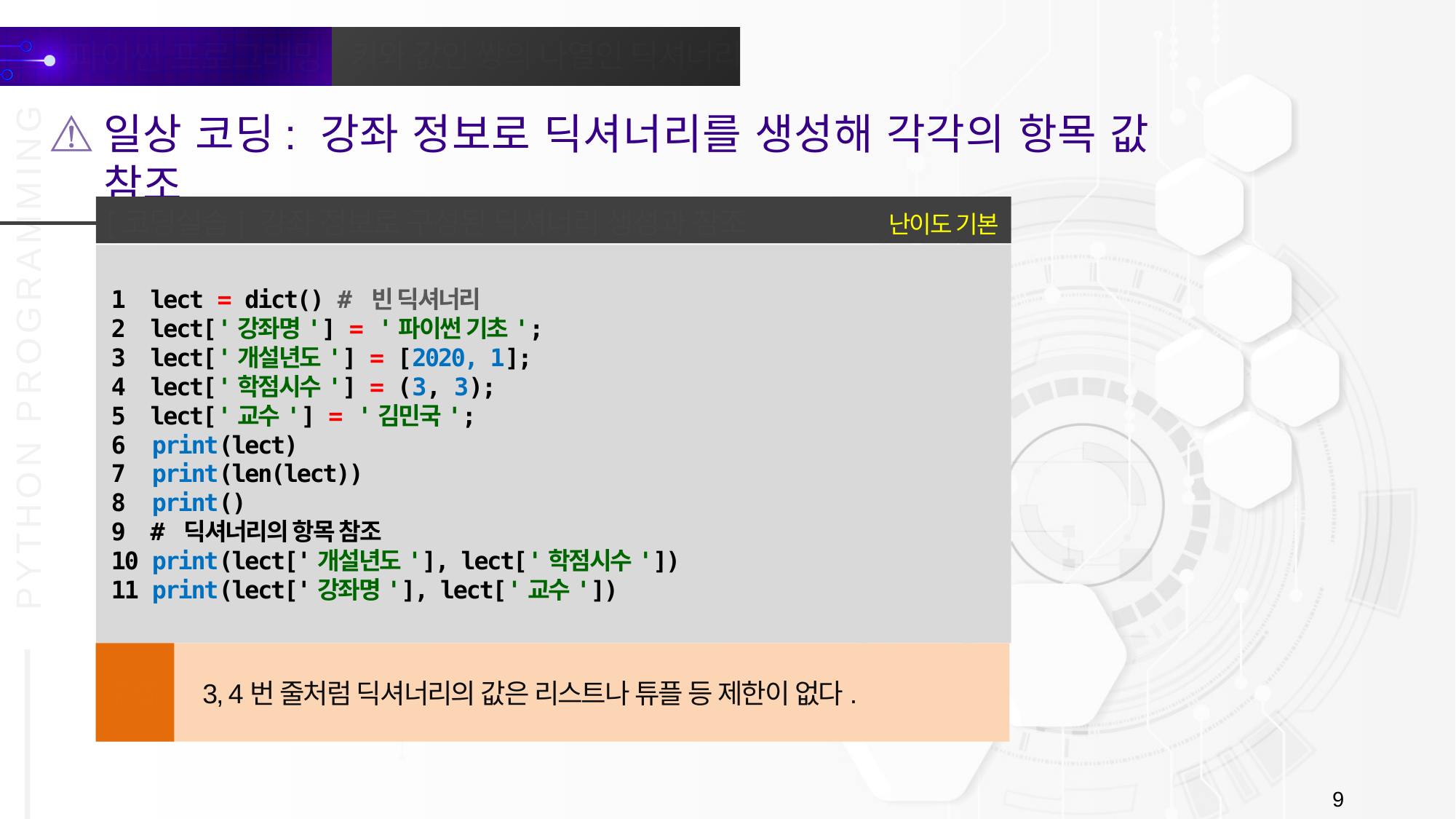

일상 코딩: 강좌 정보로 딕셔너리를 생성해 각각의 항목 값 참조

난이도 기본
[코딩실습] 강좌 정보로 구성된 딕셔너리 생성과 참조
1  lect = dict() # 빈 딕셔너리
2  lect['강좌명'] = '파이썬 기초';
3  lect['개설년도'] = [2020, 1];
4  lect['학점시수'] = (3, 3);
5  lect['교수'] = '김민국';
6  print(lect)
7  print(len(lect))
8  print()
9  # 딕셔너리의 항목 참조
10 print(lect['개설년도'], lect['학점시수'])
11 print(lect['강좌명'], lect['교수'])
3, 4번 줄처럼 딕셔너리의 값은 리스트나 튜플 등 제한이 없다.
주의
9